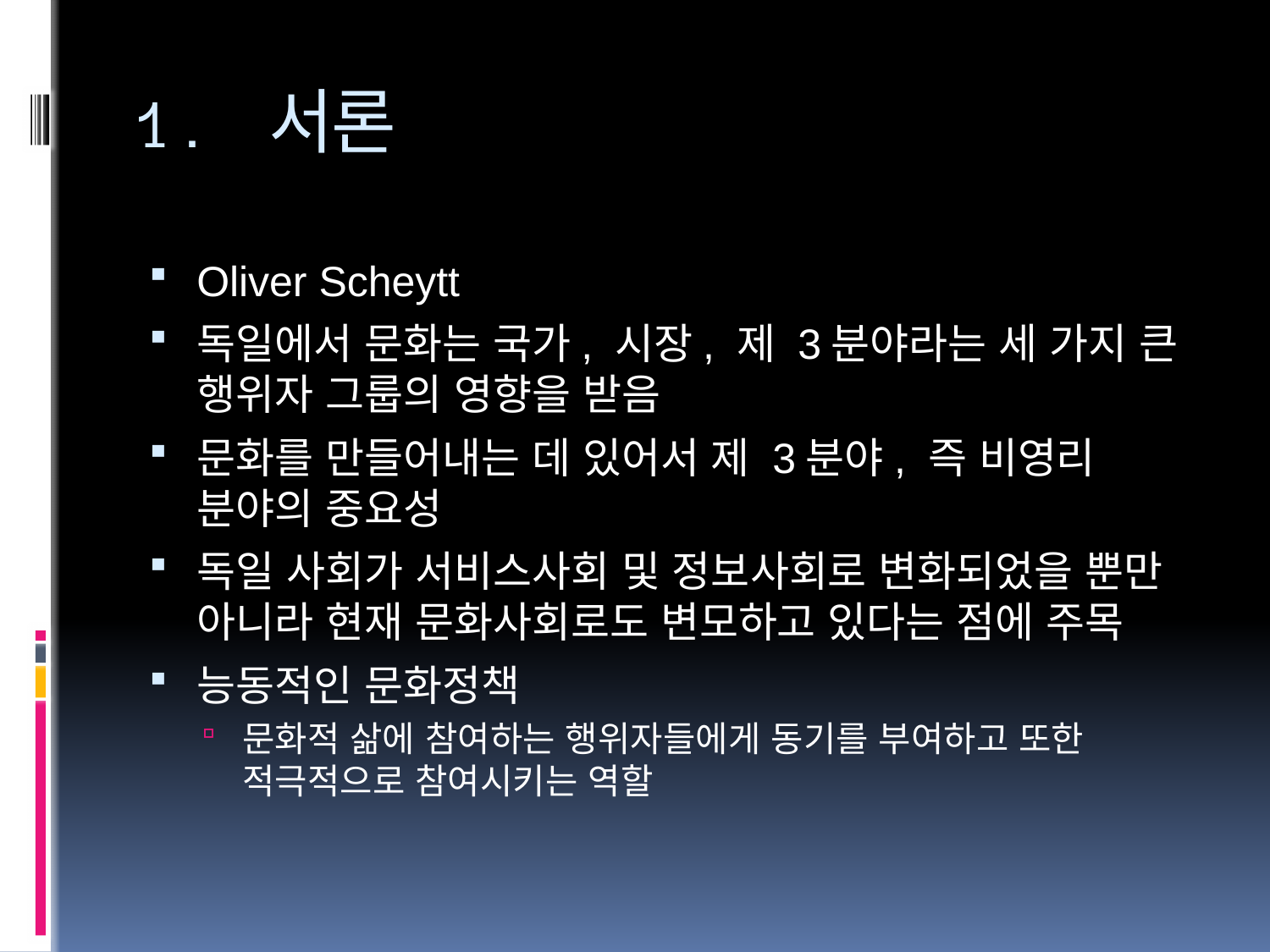

# 1. 서론
Oliver Scheytt
독일에서 문화는 국가, 시장, 제 3분야라는 세 가지 큰 행위자 그룹의 영향을 받음
문화를 만들어내는 데 있어서 제 3분야, 즉 비영리 분야의 중요성
독일 사회가 서비스사회 및 정보사회로 변화되었을 뿐만 아니라 현재 문화사회로도 변모하고 있다는 점에 주목
능동적인 문화정책
문화적 삶에 참여하는 행위자들에게 동기를 부여하고 또한 적극적으로 참여시키는 역할